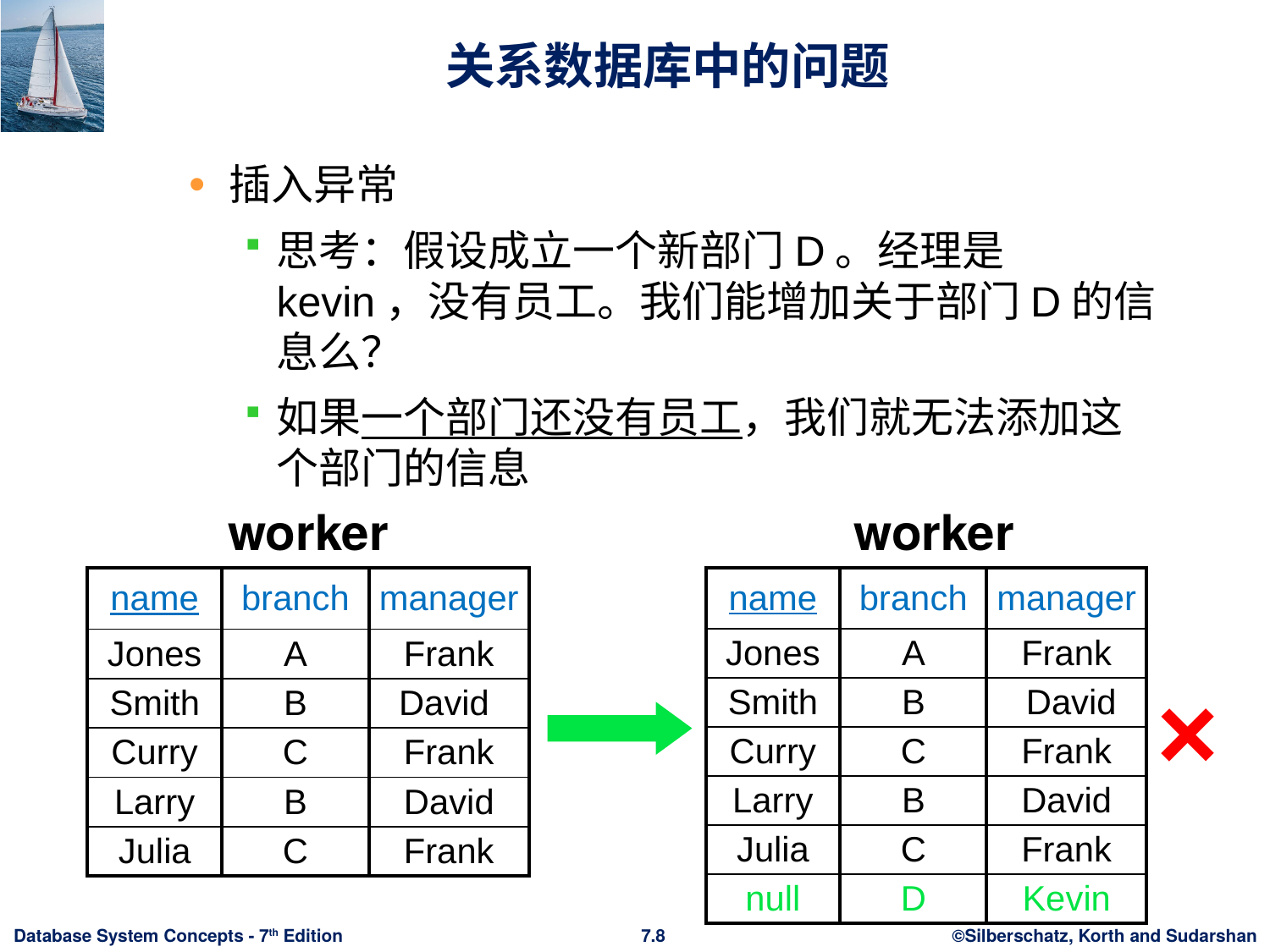

# 关系数据库中的问题
插入异常
思考：假设成立一个新部门D。经理是kevin，没有员工。我们能增加关于部门D的信息么？
如果一个部门还没有员工，我们就无法添加这个部门的信息
worker
worker
| name | branch | manager |
| --- | --- | --- |
| Jones | A | Frank |
| Smith | B | David |
| Curry | C | Frank |
| Larry | B | David |
| Julia | C | Frank |
| name | branch | manager |
| --- | --- | --- |
| Jones | A | Frank |
| Smith | B | David |
| Curry | C | Frank |
| Larry | B | David |
| Julia | C | Frank |
| null | D | Kevin |

×